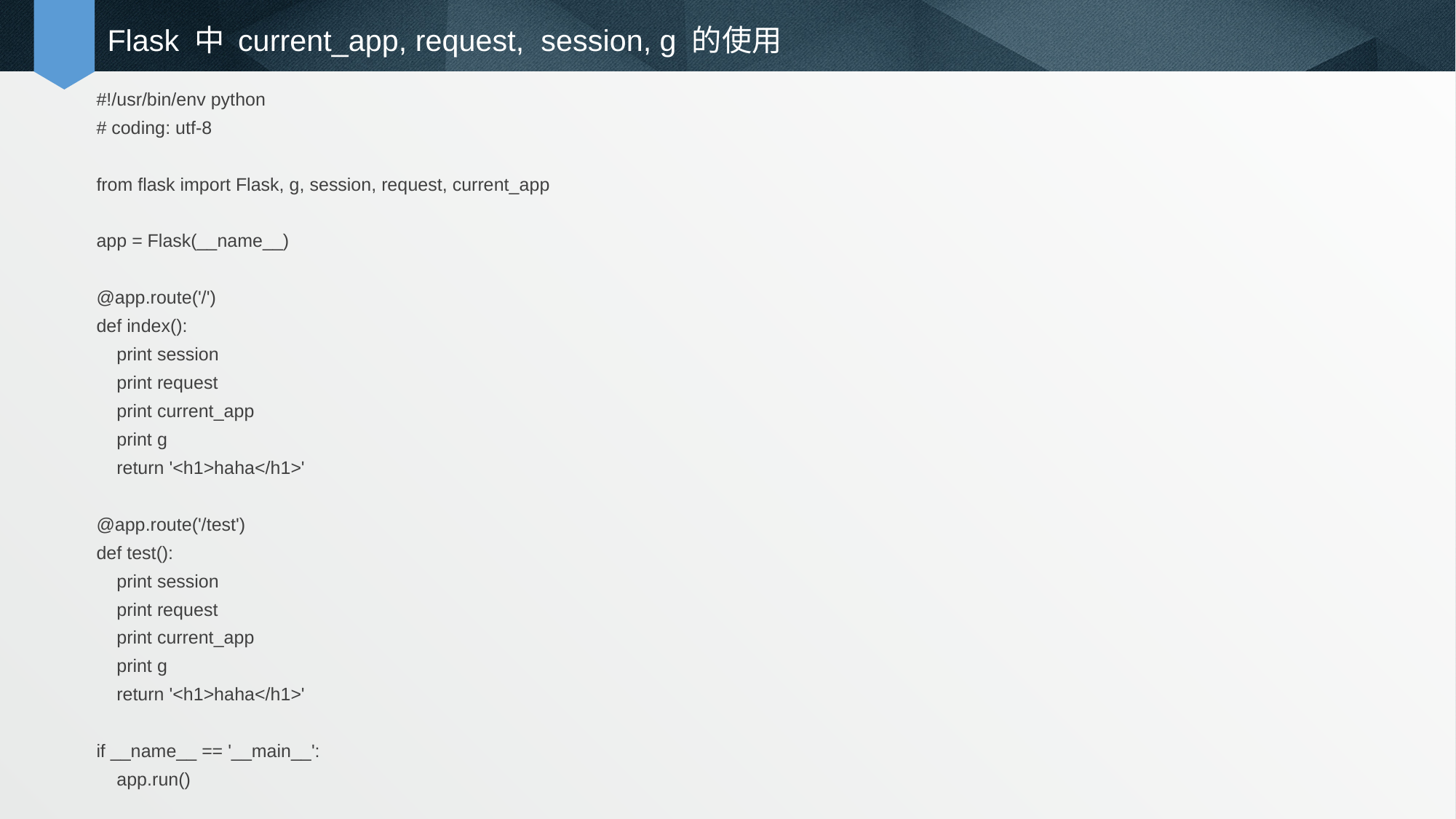

# Flask 中 current_app, request,  session, g 的使用
#!/usr/bin/env python
# coding: utf-8

from flask import Flask, g, session, request, current_app

app = Flask(__name__)

@app.route('/')
def index():
    print session
    print request
    print current_app
    print g
    return '<h1>haha</h1>'

@app.route('/test')
def test():
    print session
    print request
    print current_app
    print g
    return '<h1>haha</h1>'

if __name__ == '__main__':
    app.run()